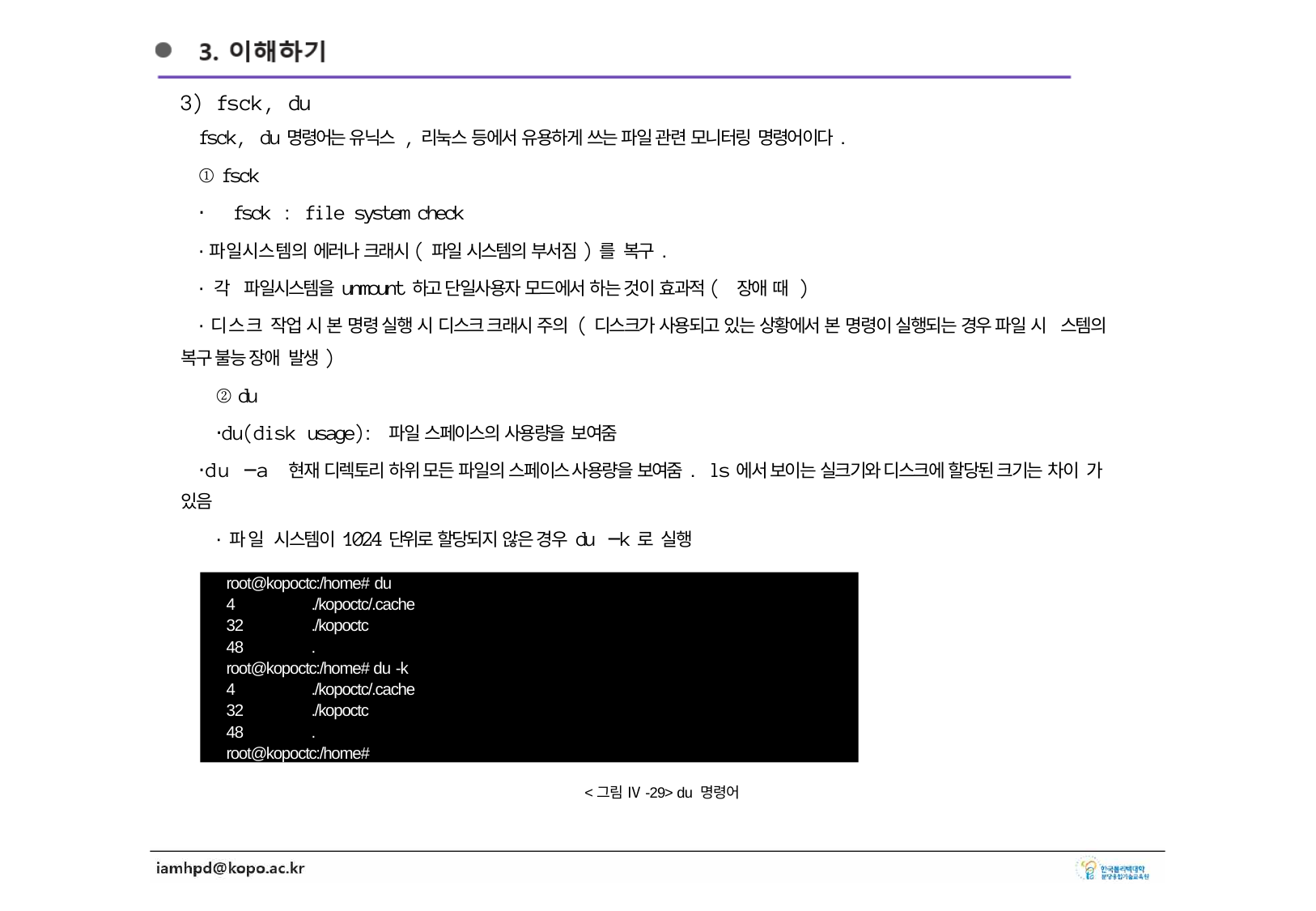

3) fsck, du
fsck, du명령어는 유닉스 ,리눅스 등에서 유용하게 쓰는 파일 관련 모니터링 명령어이다.
① fsck
∙ fsck : file system check
∙파일시스템의 에러나 크래시(파일 시스템의 부서짐)를 복구.
∙각 파일시스템을 unmount하고 단일사용자 모드에서 하는 것이 효과적( 장애 때 )
∙디스크 작업 시 본 명령 실행 시 디스크 크래시 주의 (디스크가 사용되고 있는 상황에서 본 명령이 실행되는 경우 파일 시   스템의 복구 불능 장애 발생)
② du
∙du(disk usage): 파일 스페이스의 사용량을 보여줌
∙du –a 현재 디렉토리 하위 모든 파일의 스페이스 사용량을 보여줌. ls에서 보이는 실크기와 디스크에 할당된 크기는 차이  가 있음
∙파일 시스템이 1024단위로 할당되지 않은 경우 du –k로 실행
root@kopoctc:/home# du
4	./kopoctc/.cache
32	./kopoctc
48	.
root@kopoctc:/home# du -k
4	./kopoctc/.cache
32	./kopoctc
48	.
root@kopoctc:/home#
<그림 Ⅳ-29> du 명령어